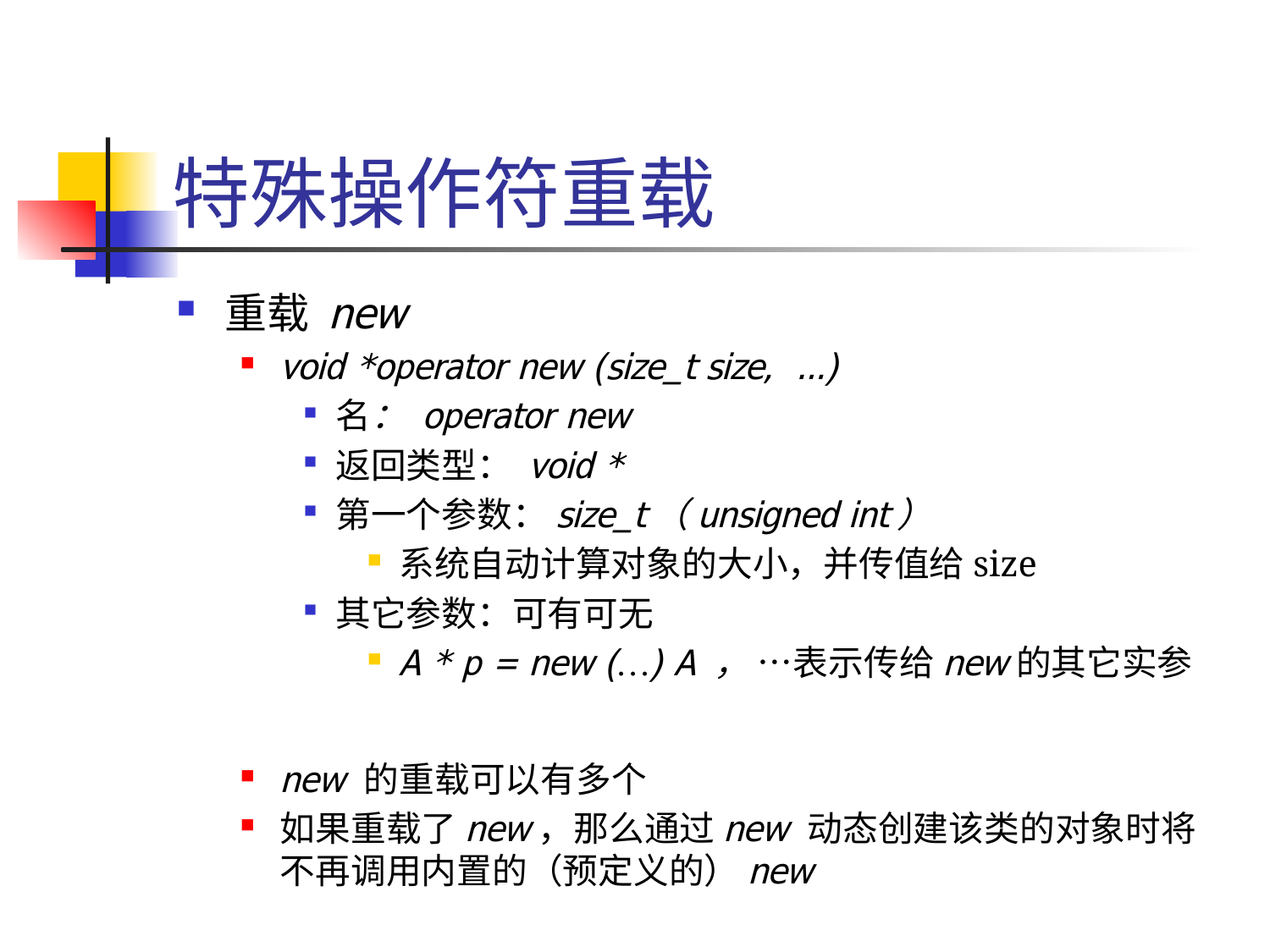

# 特殊操作符重载
重载 new
void *operator new (size_t size,  …)
名： operator new
返回类型： void *
第一个参数：size_t（unsigned int）
系统自动计算对象的大小，并传值给size
其它参数：可有可无
A * p = new (…) A ， …表示传给new的其它实参

new 的重载可以有多个
如果重载了new，那么通过new 动态创建该类的对象时将不再调用内置的（预定义的）new